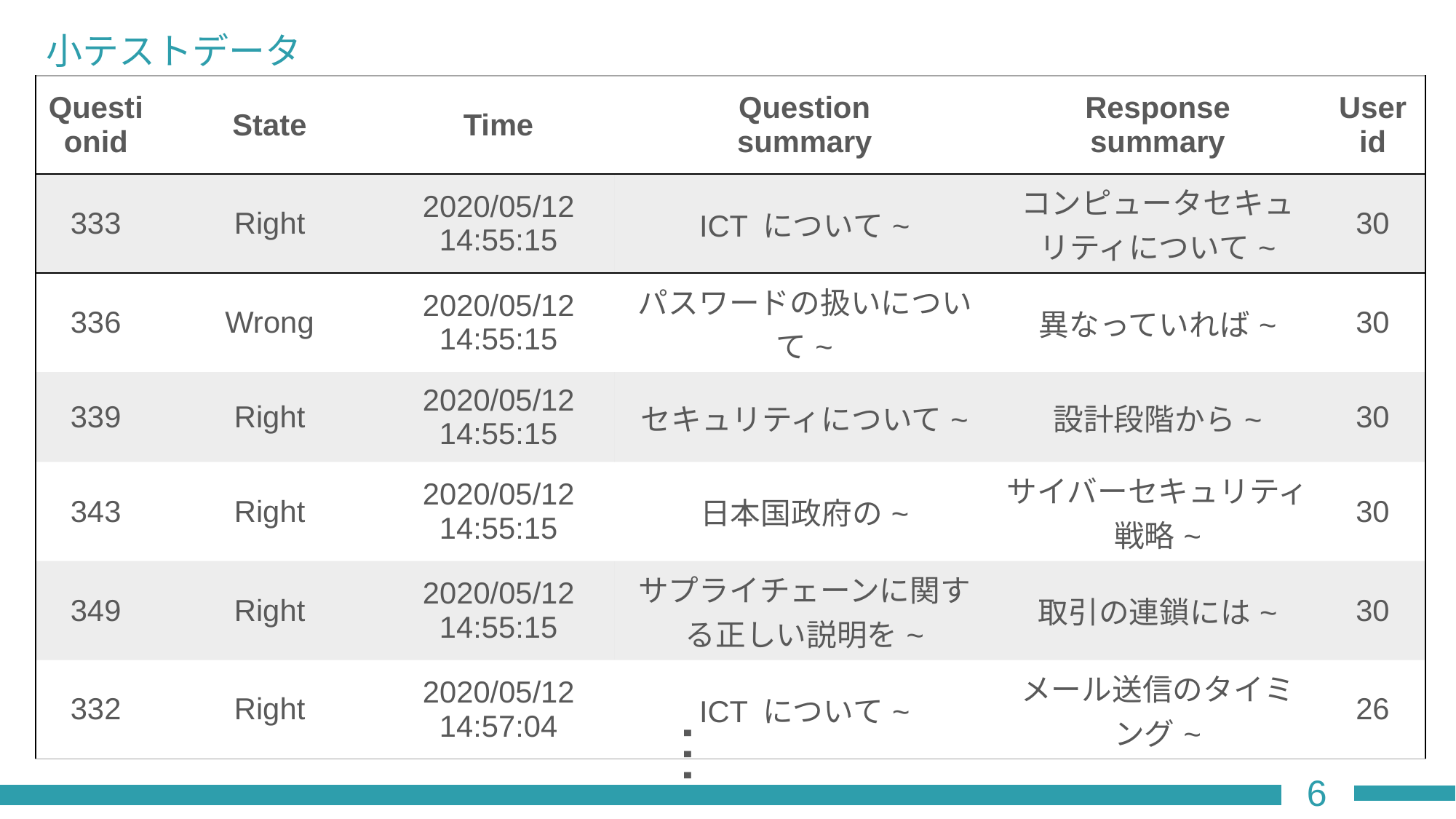

小テストデータ
| Questionid | State | Time | Question summary | Response summary | User id |
| --- | --- | --- | --- | --- | --- |
| 333 | Right | 2020/05/12 14:55:15 | ICT について~ | コンピュータセキュリティについて~ | 30 |
| 336 | Wrong | 2020/05/12 14:55:15 | パスワードの扱いについて~ | 異なっていれば~ | 30 |
| 339 | Right | 2020/05/12 14:55:15 | セキュリティについて~ | 設計段階から~ | 30 |
| 343 | Right | 2020/05/12 14:55:15 | 日本国政府の~ | サイバーセキュリティ戦略~ | 30 |
| 349 | Right | 2020/05/12 14:55:15 | サプライチェーンに関する正しい説明を~ | 取引の連鎖には~ | 30 |
| 332 | Right | 2020/05/12 14:57:04 | ICT について~ | メール送信のタイミング~ | 26 |
…
6